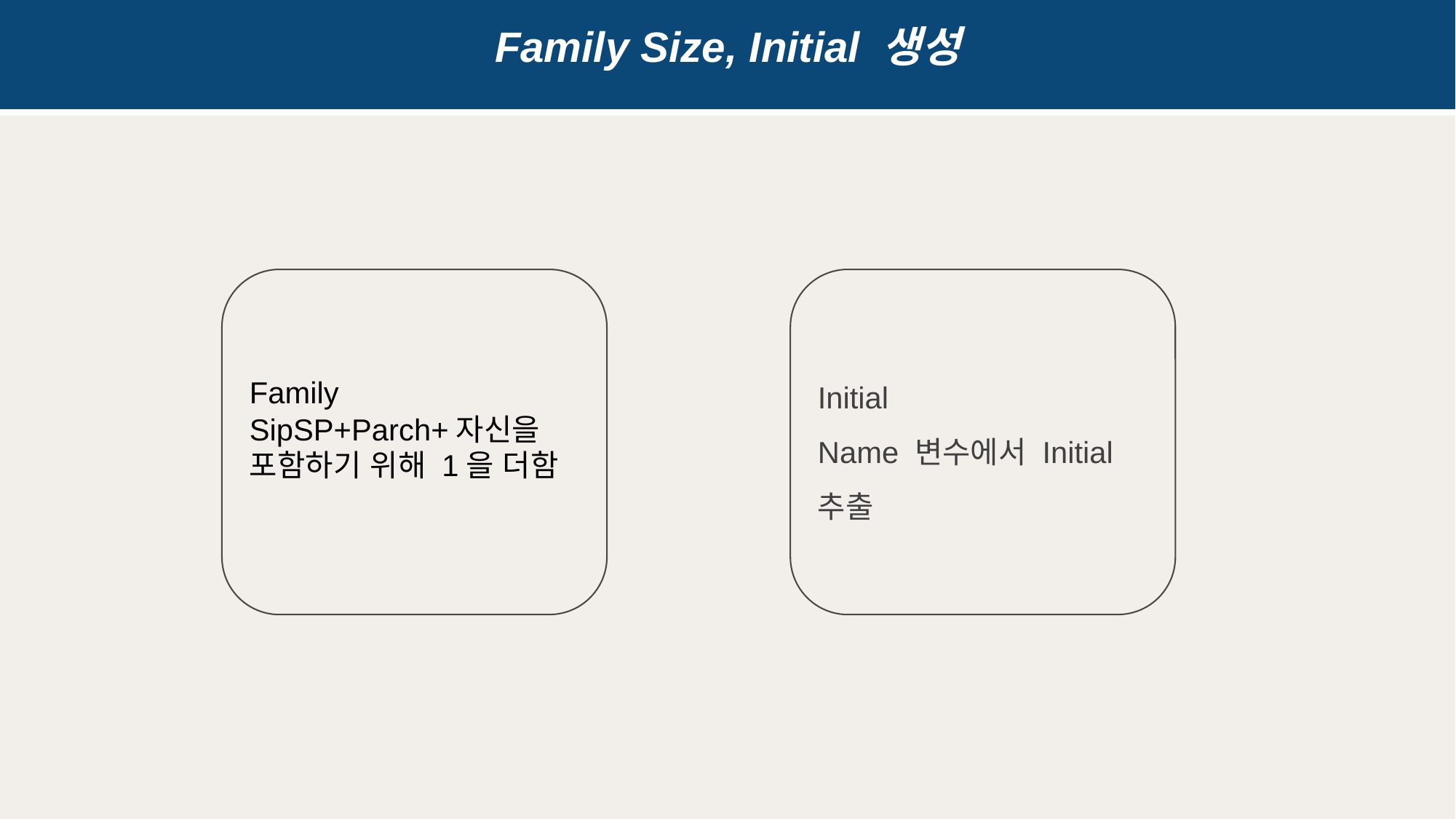

Family Size, Initial 생성

Family
SipSP+Parch+자신을 포함하기 위해 1을 더함

Initial
Name 변수에서 Initial 추출